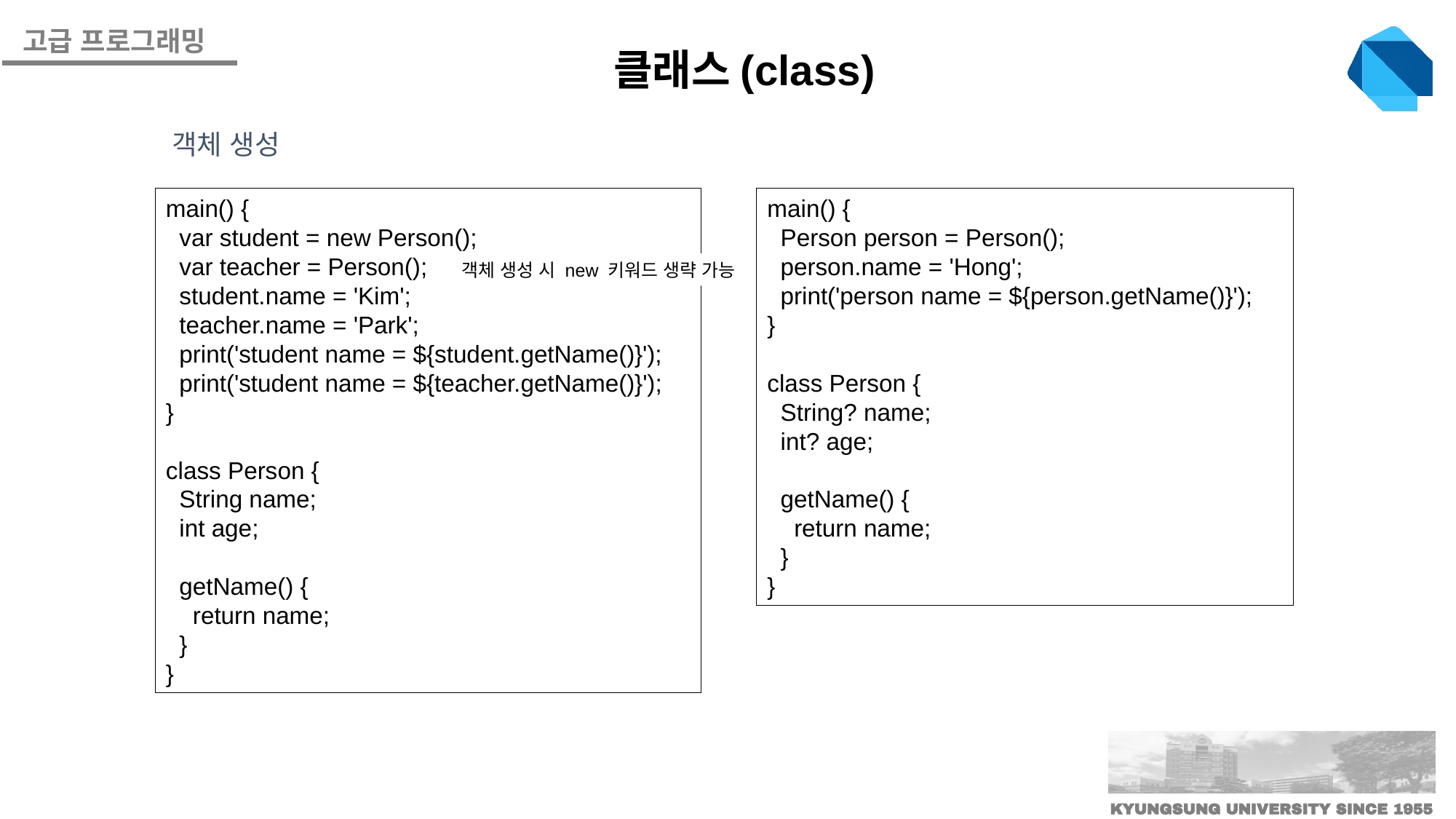

클래스(class)
객체 생성
main() {
  var student = new Person();
  var teacher = Person();
  student.name = 'Kim';
  teacher.name = 'Park';
  print('student name = ${student.getName()}');
  print('student name = ${teacher.getName()}');
}

class Person {
  String name;
  int age;

  getName() {
    return name;
  }
}
main() {
  Person person = Person();
  person.name = 'Hong';
  print('person name = ${person.getName()}');
}

class Person {
  String? name;
  int? age;

  getName() {
    return name;
  }
}
객체 생성 시 new 키워드 생략 가능